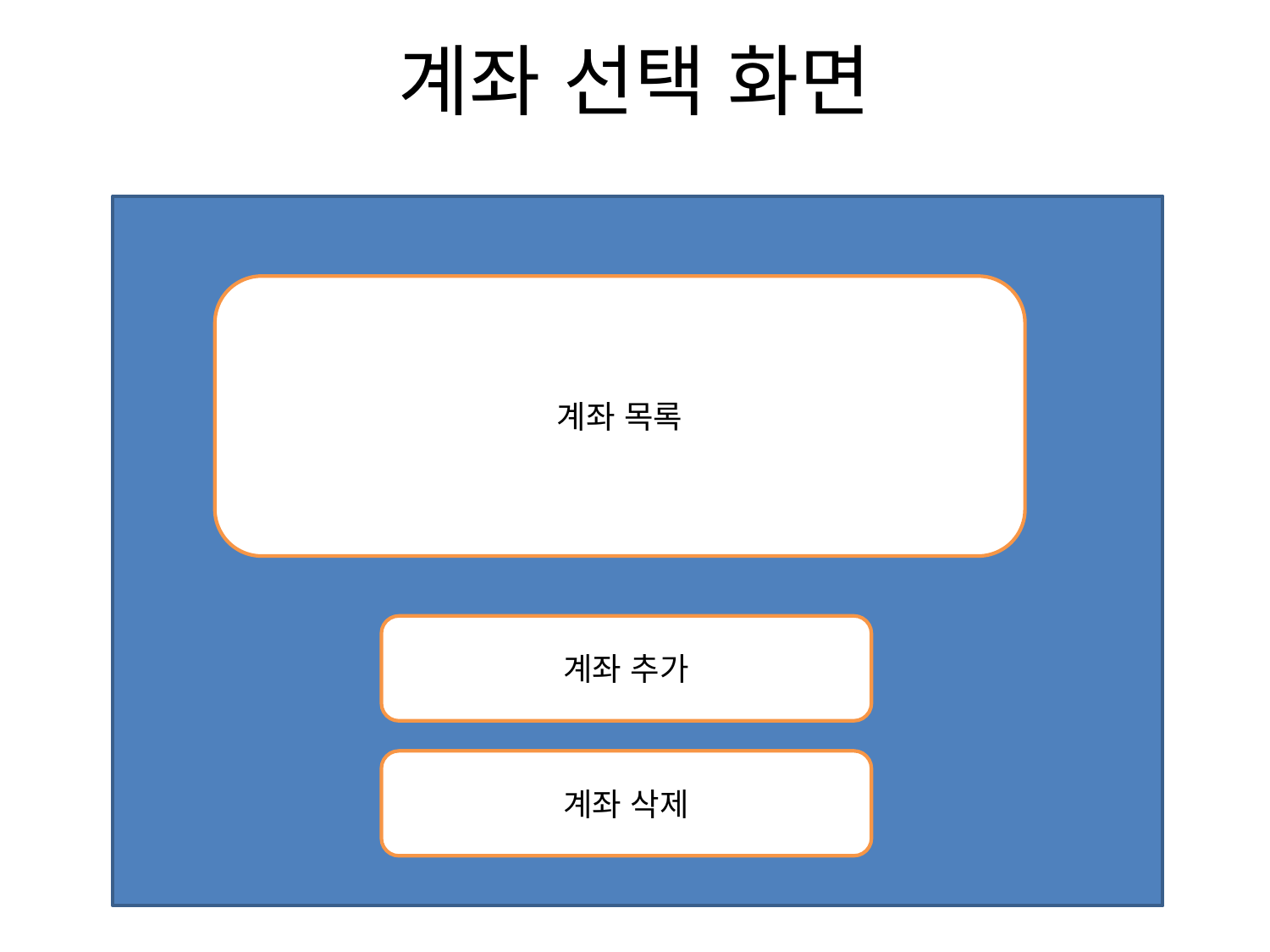

계좌 선택 화면

계좌 목록
계좌 추가
계좌 삭제